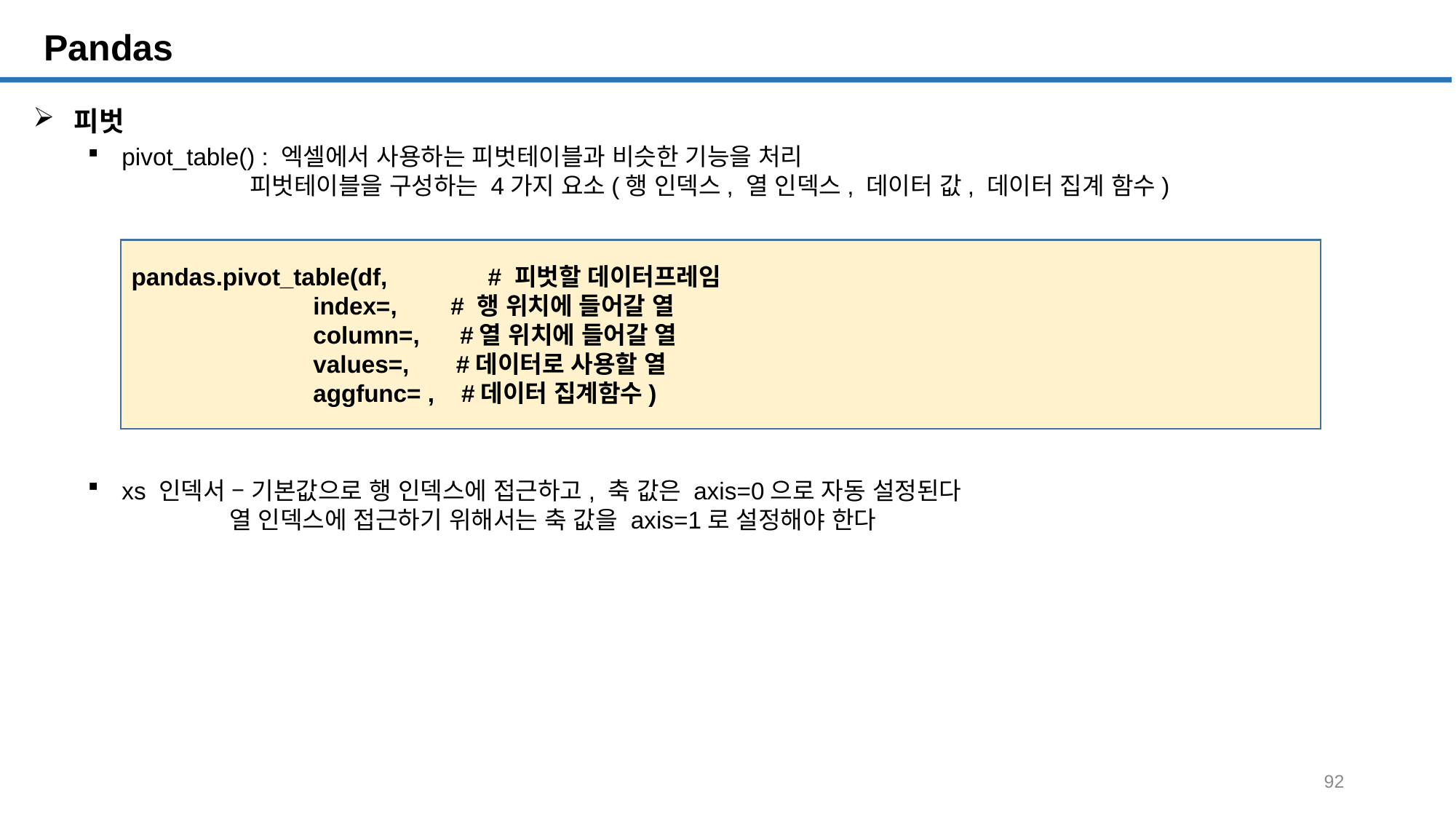

SQL 튜닝 개요
# Pandas

피벗
pivot_table() : 엑셀에서 사용하는 피벗테이블과 비슷한 기능을 처리
                   피벗테이블을 구성하는 4가지 요소(행 인덱스, 열 인덱스, 데이터 값, 데이터 집계 함수)

xs 인덱서 – 기본값으로 행 인덱스에 접근하고, 축 값은 axis=0으로 자동 설정된다
                열 인덱스에 접근하기 위해서는 축 값을 axis=1로 설정해야 한다

pandas.pivot_table(df,               # 피벗할 데이터프레임
                           index=,        # 행 위치에 들어갈 열
                           column=,      #열 위치에 들어갈 열
                           values=,       #데이터로 사용할 열
                           aggfunc= ,    #데이터 집계함수)
92